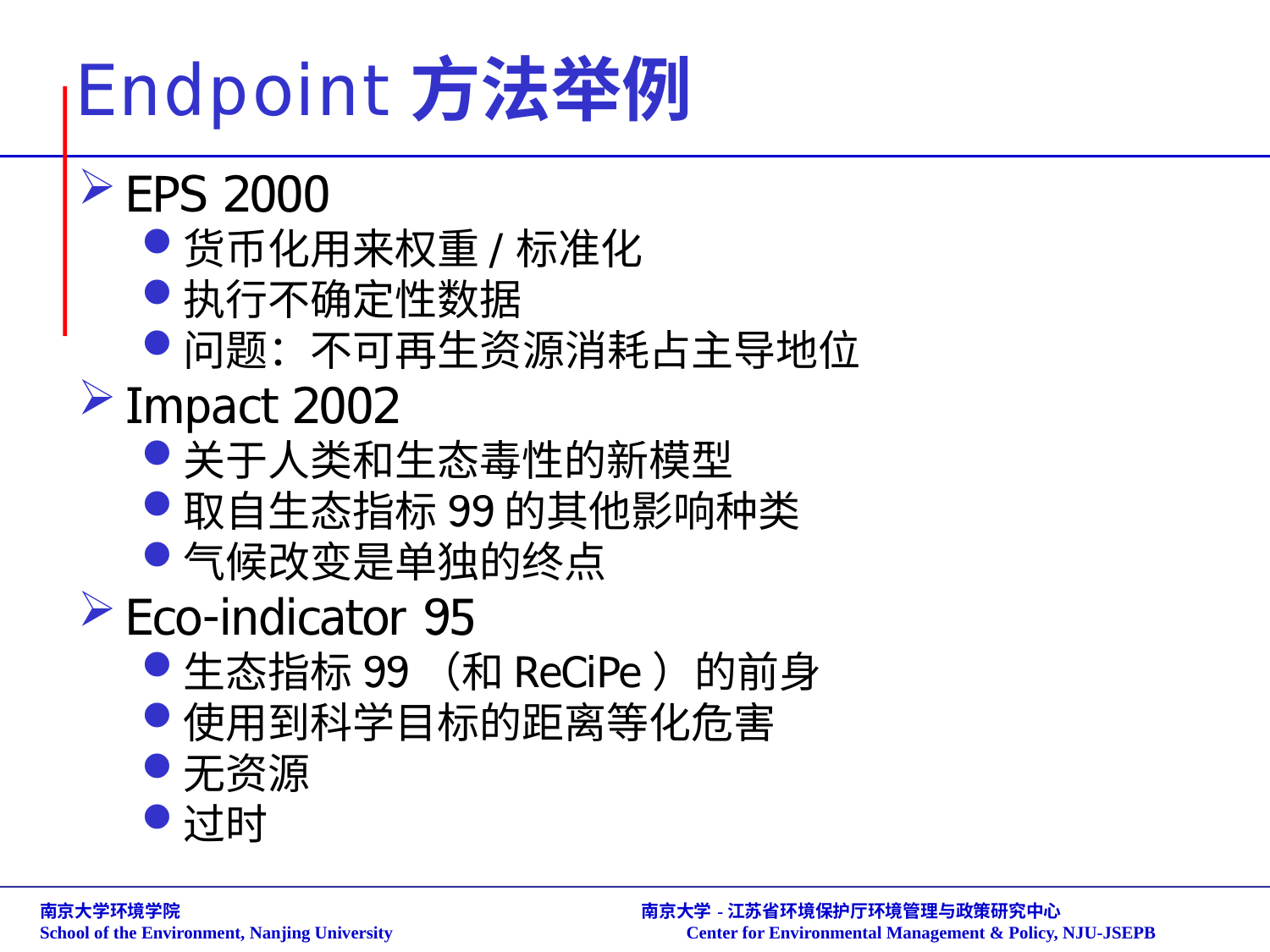

# Endpoint方法举例
EPS 2000
货币化用来权重/标准化
执行不确定性数据
问题：不可再生资源消耗占主导地位
Impact 2002
关于人类和生态毒性的新模型
取自生态指标99的其他影响种类
气候改变是单独的终点
Eco-indicator 95
生态指标99（和ReCiPe）的前身
使用到科学目标的距离等化危害
无资源
过时